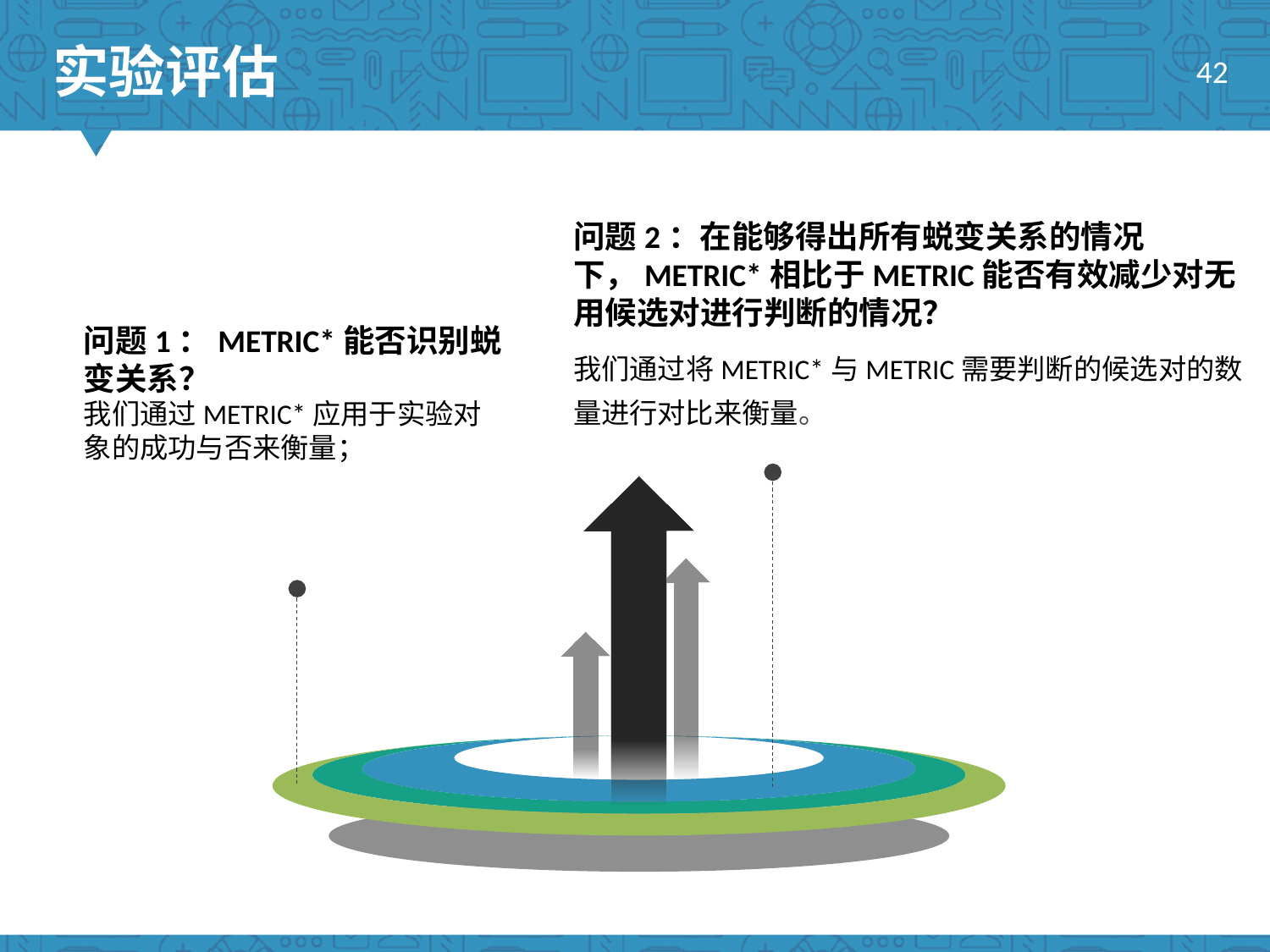

实验评估
42
问题2：在能够得出所有蜕变关系的情况下，METRIC*相比于METRIC能否有效减少对无用候选对进行判断的情况？
我们通过将METRIC*与METRIC需要判断的候选对的数量进行对比来衡量。
问题1：METRIC*能否识别蜕变关系？
我们通过METRIC*应用于实验对象的成功与否来衡量；